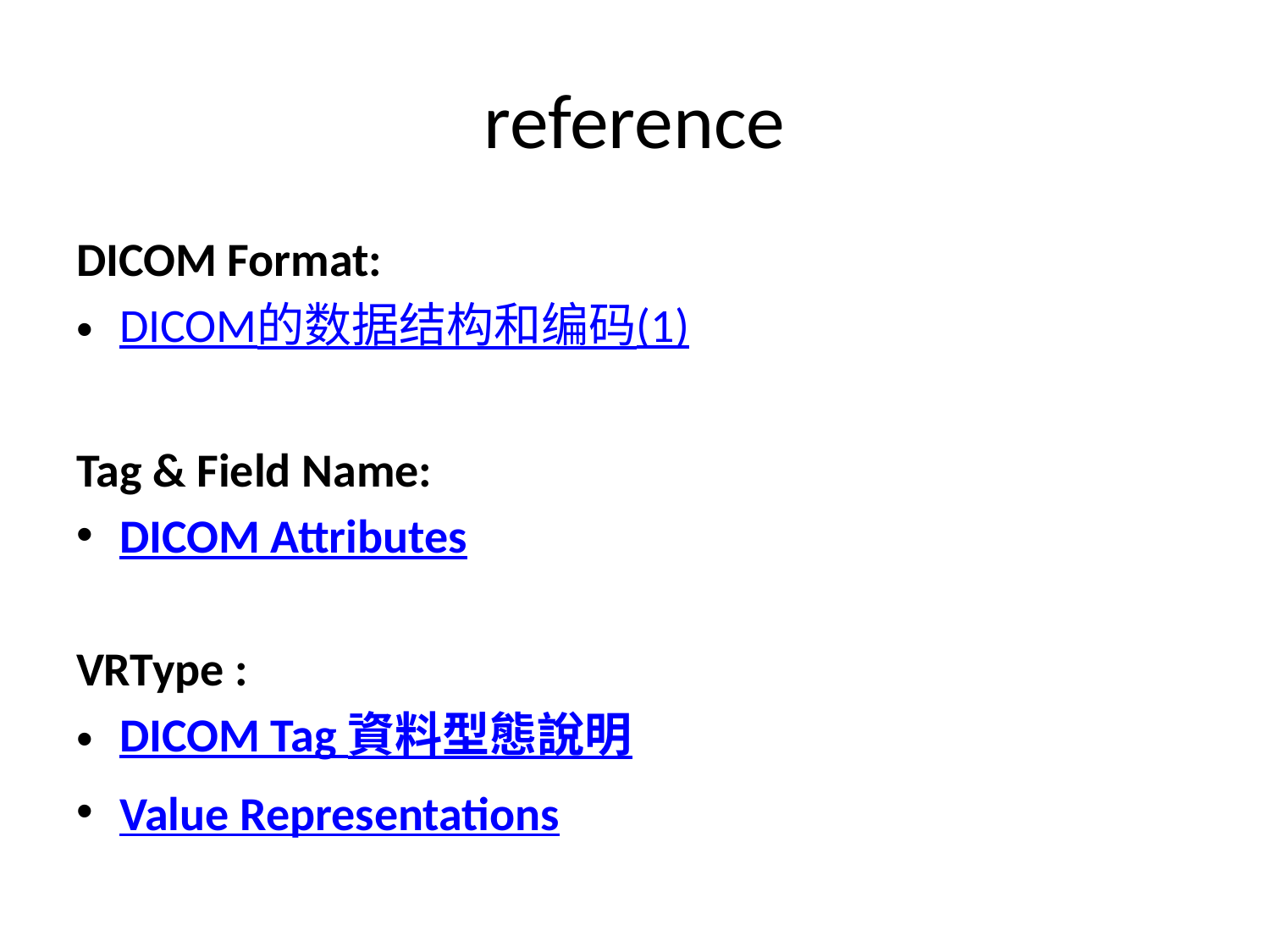

# reference
DICOM Format:
DICOM的数据结构和编码(1)

Tag & Field Name:
DICOM Attributes

VRType :
DICOM Tag 資料型態說明
Value Representations